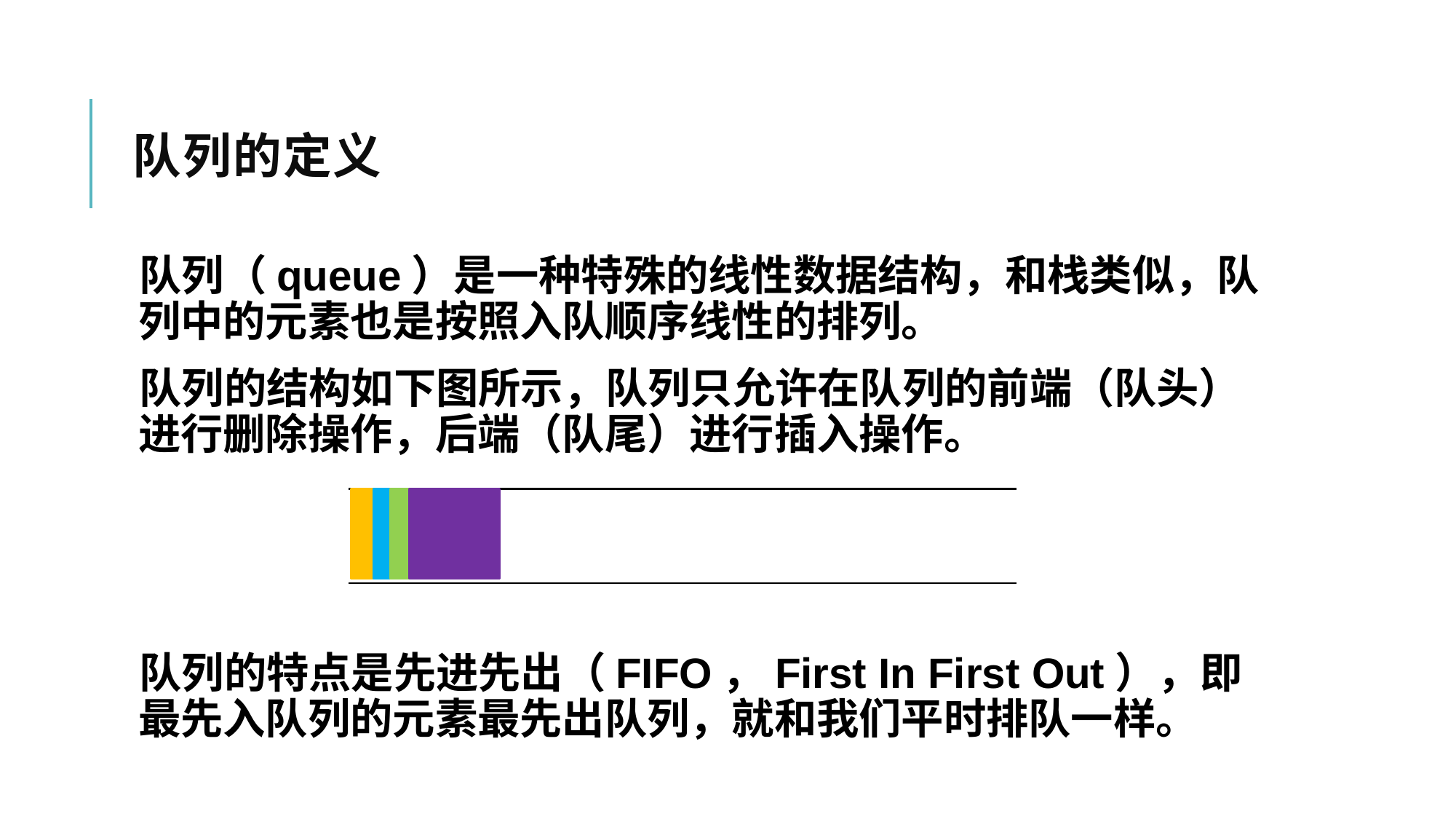

# 队列的定义
队列（queue）是一种特殊的线性数据结构，和栈类似，队列中的元素也是按照入队顺序线性的排列。
队列的结构如下图所示，队列只允许在队列的前端（队头）进行删除操作，后端（队尾）进行插入操作。

队列的特点是先进先出（FIFO，First In First Out），即最先入队列的元素最先出队列，就和我们平时排队一样。